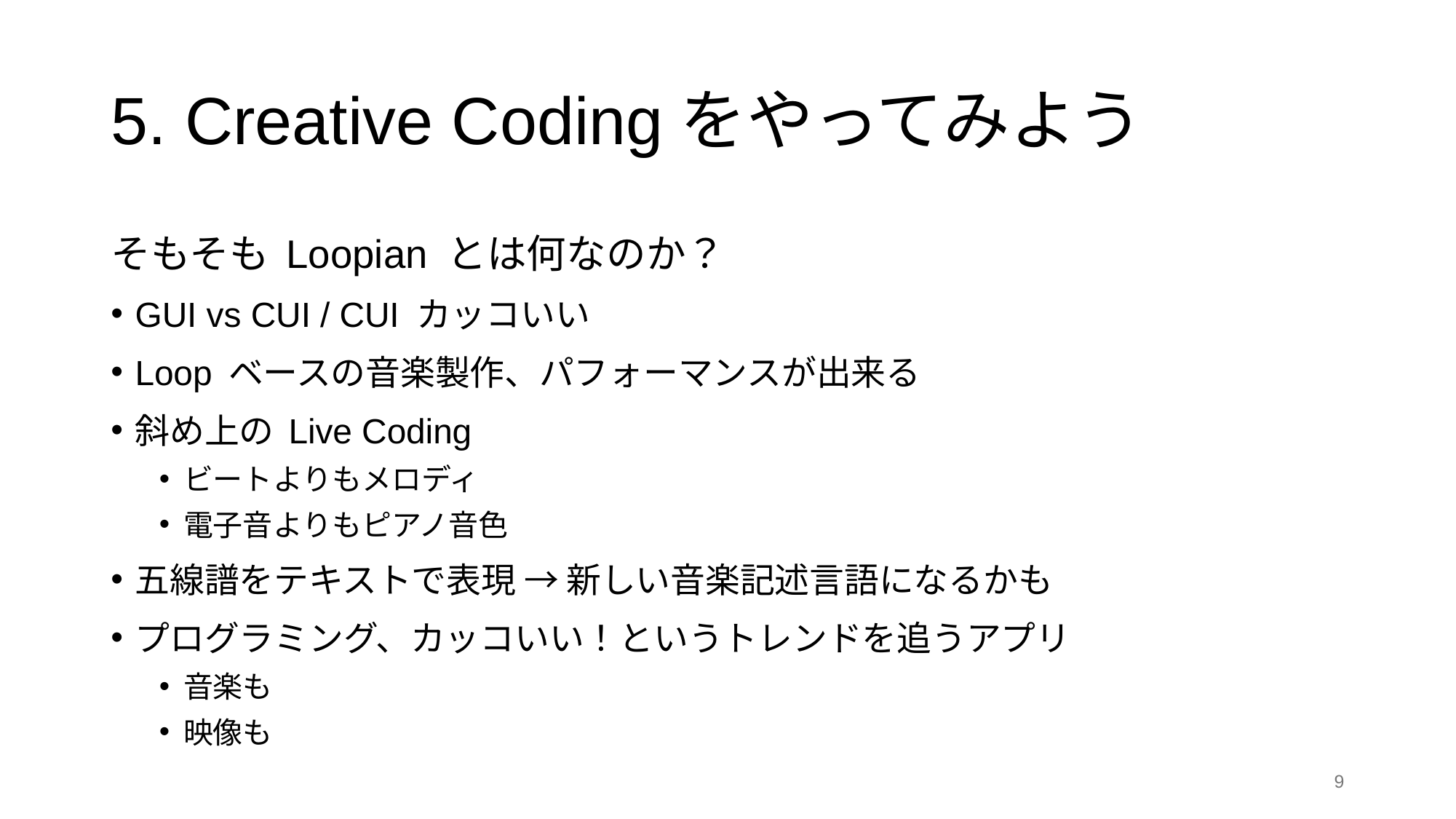

# 5. Creative Codingをやってみよう
そもそも Loopian とは何なのか？
GUI vs CUI / CUI カッコいい
Loop ベースの音楽製作、パフォーマンスが出来る
斜め上の Live Coding
ビートよりもメロディ
電子音よりもピアノ音色
五線譜をテキストで表現 → 新しい音楽記述言語になるかも
プログラミング、カッコいい！というトレンドを追うアプリ
音楽も
映像も
9